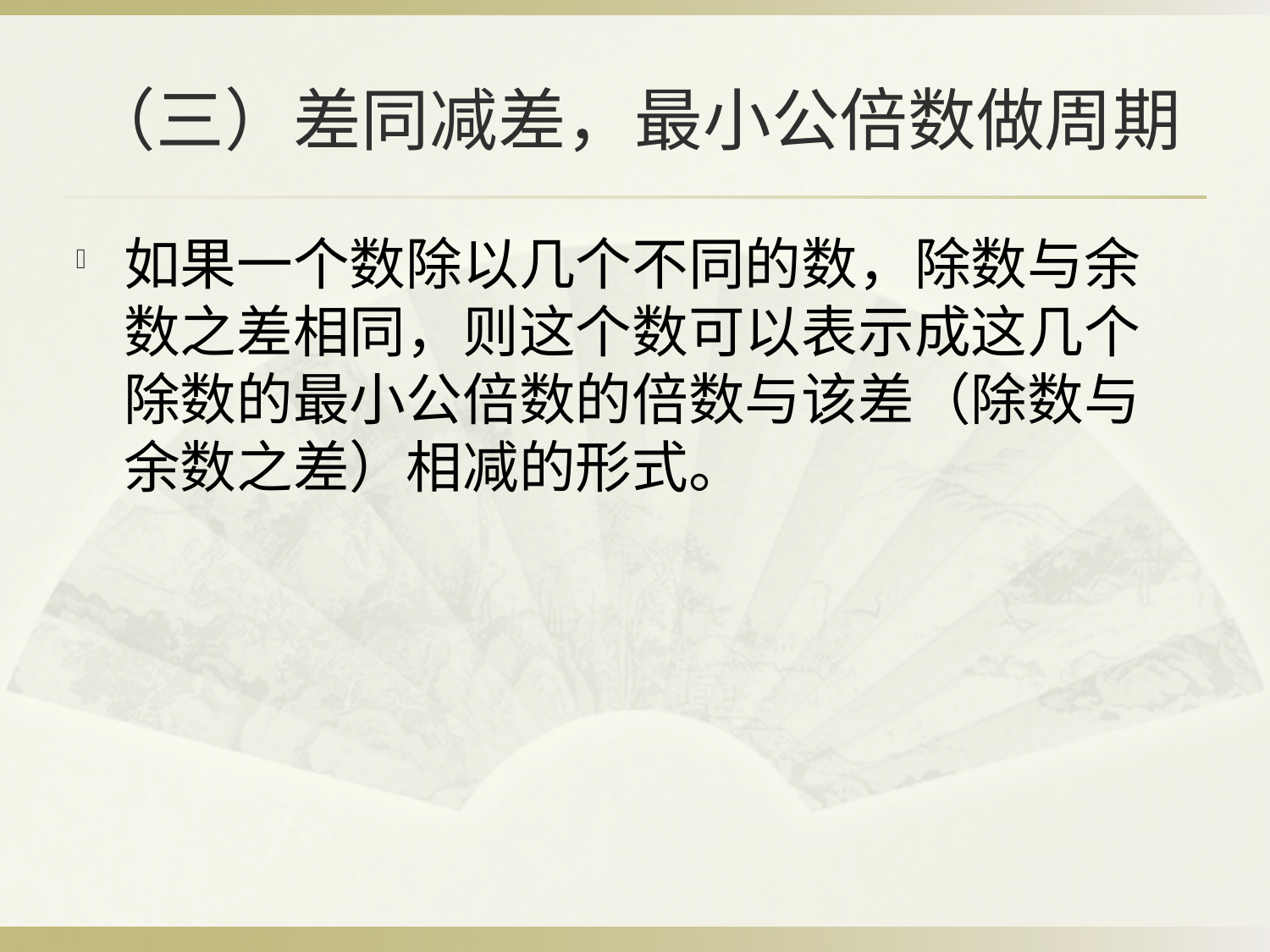

# （三）差同减差，最小公倍数做周期
如果一个数除以几个不同的数，除数与余数之差相同，则这个数可以表示成这几个除数的最小公倍数的倍数与该差（除数与余数之差）相减的形式。